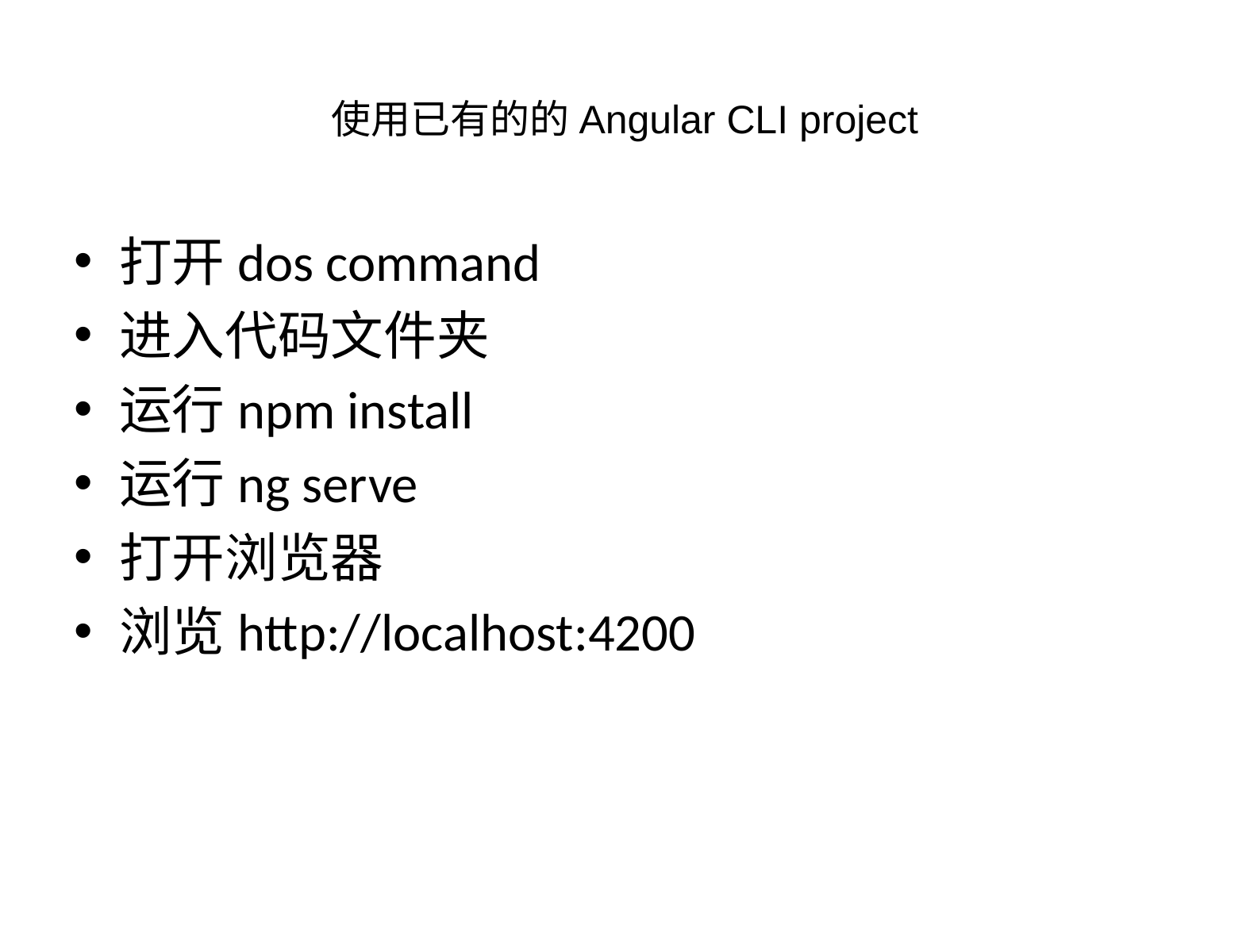

# 使用已有的的Angular CLI project
打开dos command
进入代码文件夹
运行npm install
运行ng serve
打开浏览器
浏览http://localhost:4200